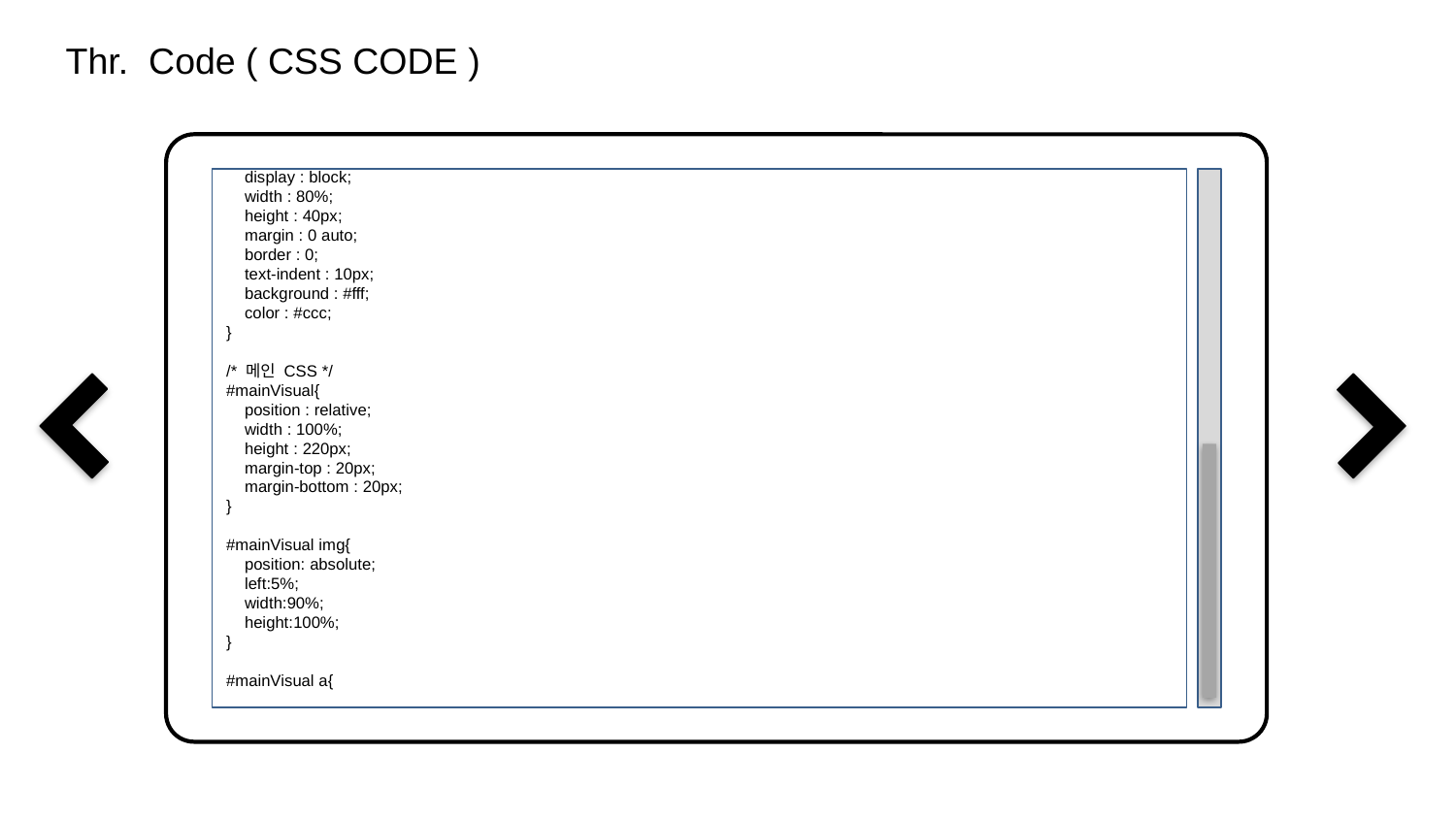

Thr.  Code ( CSS CODE )

    display : block;
    width : 80%;
    height : 40px;
    margin : 0 auto;
    border : 0;
    text-indent : 10px;
    background : #fff;
    color : #ccc;
}
/* 메인 CSS */
#mainVisual{
    position : relative;
    width : 100%;
    height : 220px;
    margin-top : 20px;
    margin-bottom : 20px;
}
#mainVisual img{
    position: absolute;
    left:5%;
    width:90%;
    height:100%;
}

#mainVisual a{